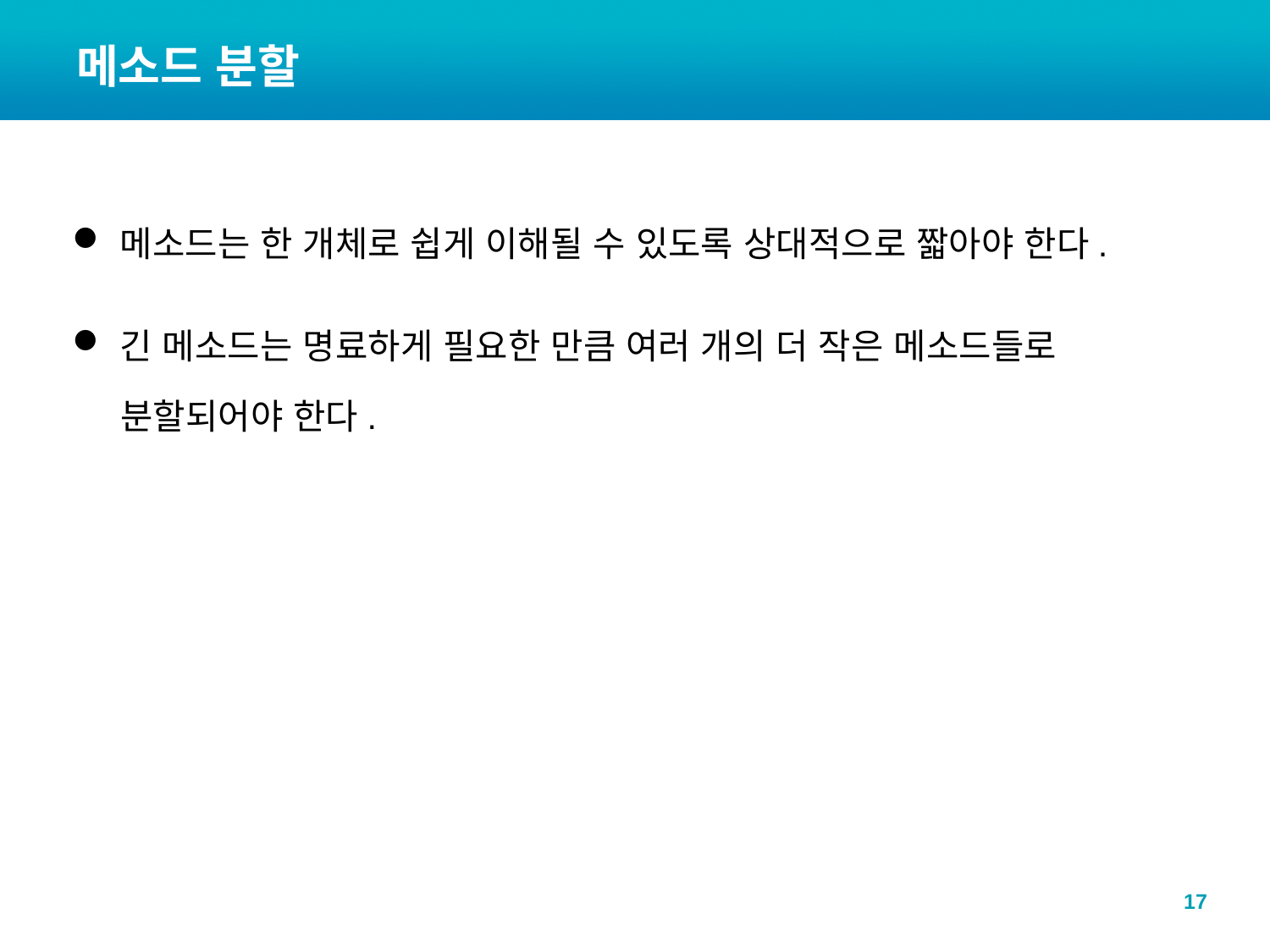

# 메소드 분할

메소드는 한 개체로 쉽게 이해될 수 있도록 상대적으로 짧아야 한다.

긴 메소드는 명료하게 필요한 만큼 여러 개의 더 작은 메소드들로
    분할되어야 한다.